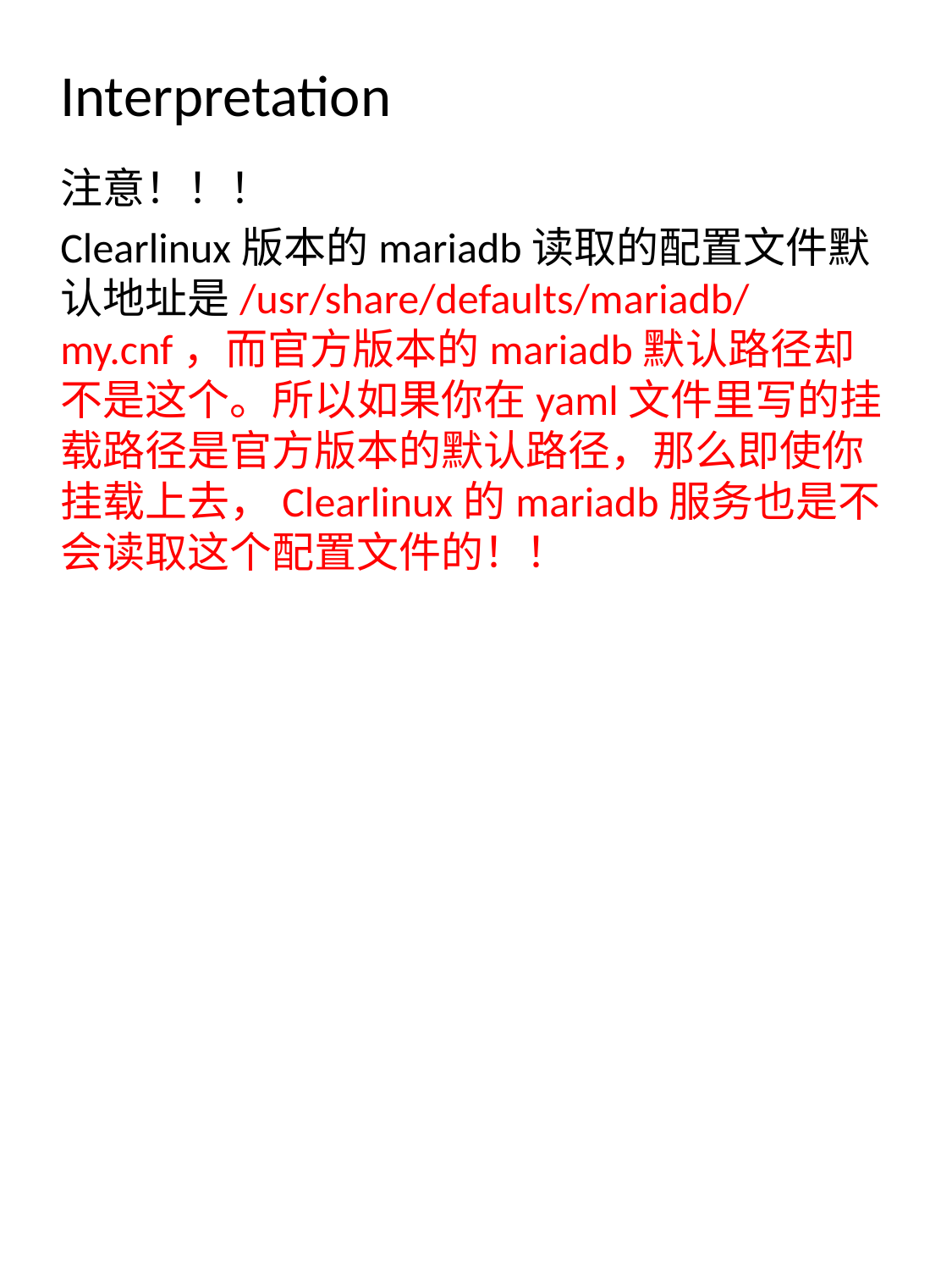

# Interpretation
注意！！！
Clearlinux版本的mariadb读取的配置文件默认地址是/usr/share/defaults/mariadb/my.cnf，而官方版本的mariadb默认路径却不是这个。所以如果你在yaml文件里写的挂载路径是官方版本的默认路径，那么即使你挂载上去，Clearlinux的mariadb服务也是不会读取这个配置文件的！！